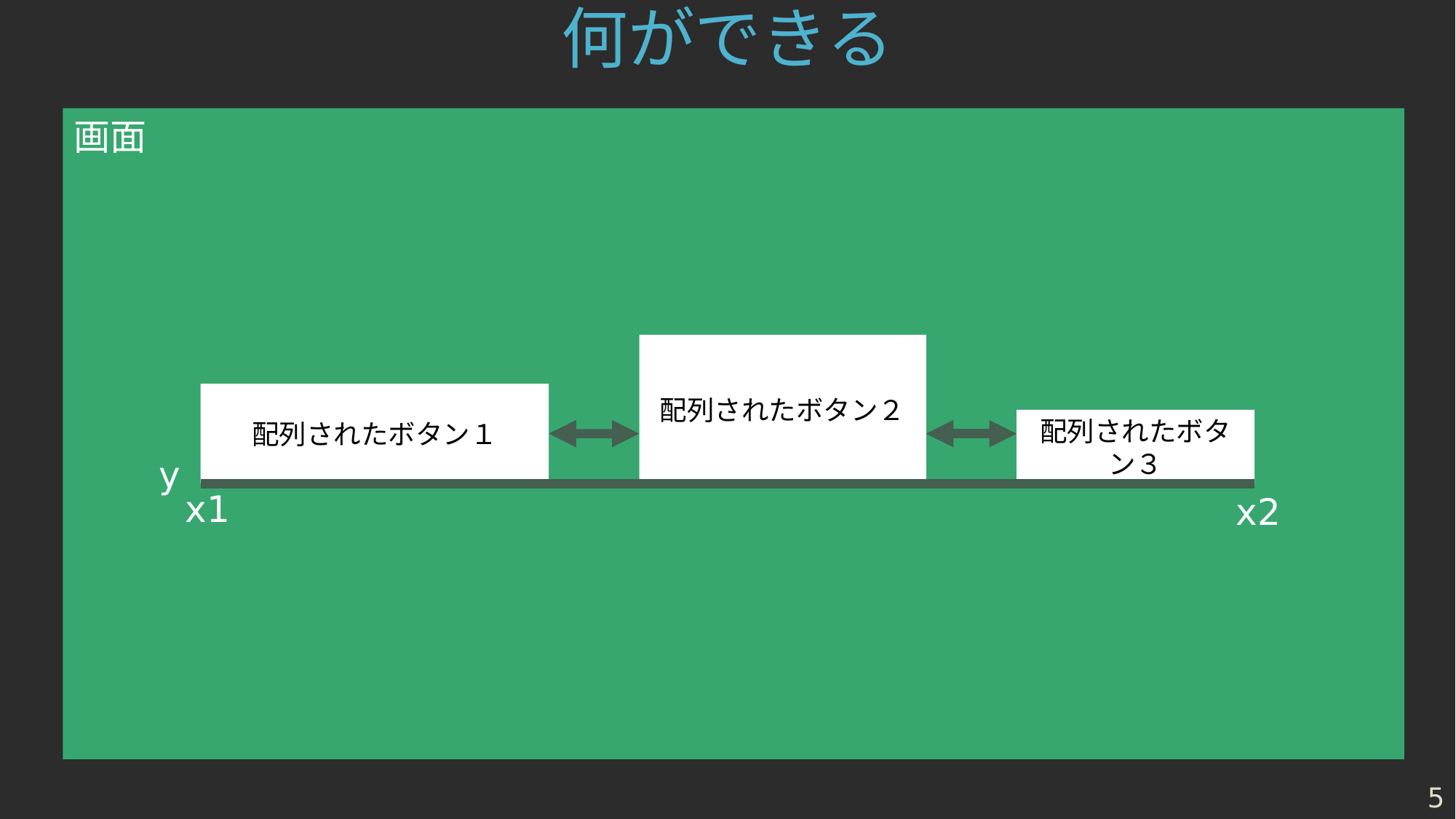

# 何ができる
画面
配列されたボタン２
配列されたボタン１
配列されたボタン３
y
x1
x2